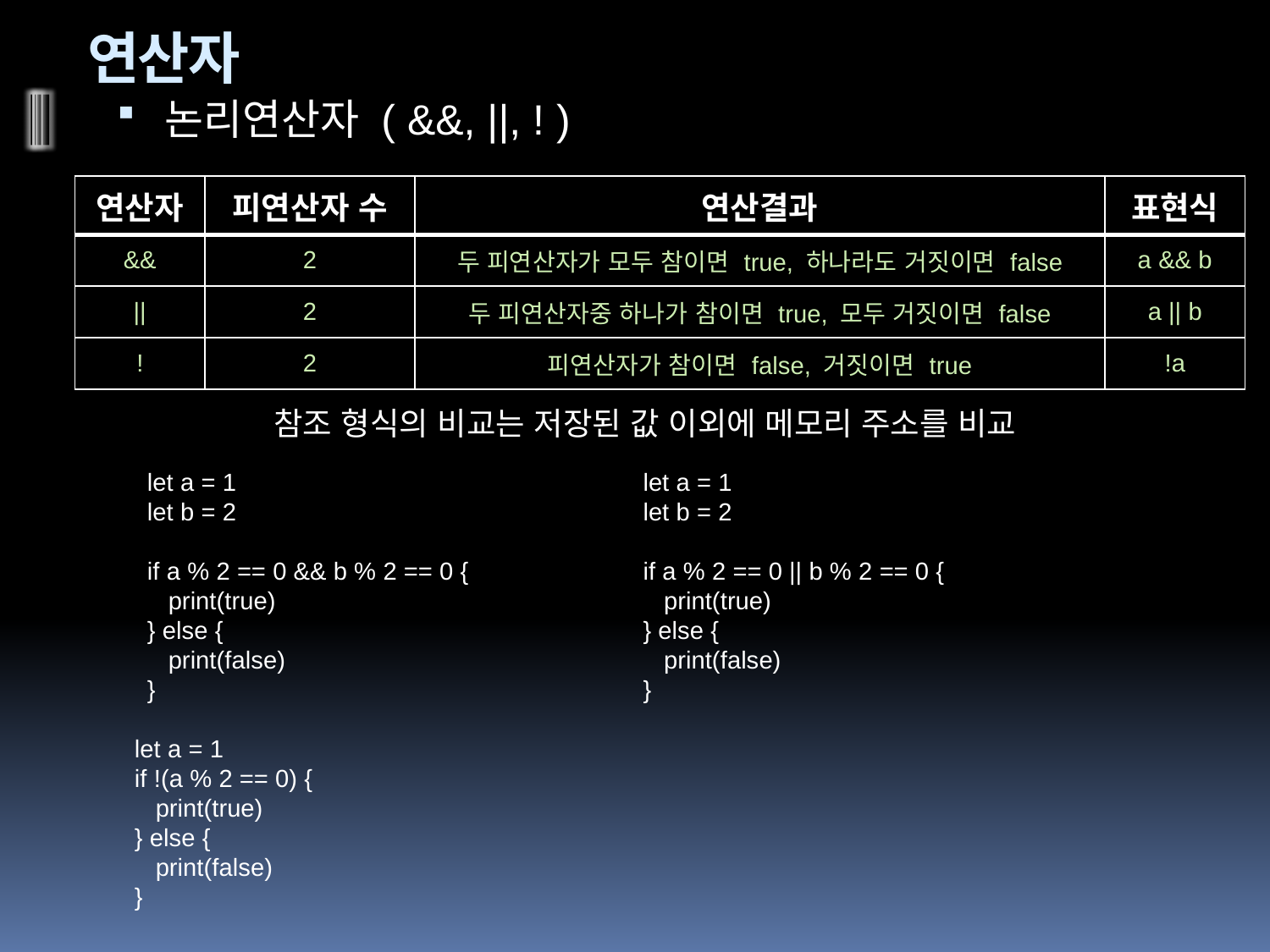

# 연산자
논리연산자 ( &&, ||, ! )
| 연산자 | 피연산자 수 | 연산결과 | 표현식 |
| --- | --- | --- | --- |
| && | 2 | 두 피연산자가 모두 참이면 true, 하나라도 거짓이면 false | a && b |
| || | 2 | 두 피연산자중 하나가 참이면 true, 모두 거짓이면 false | a || b |
| ! | 2 | 피연산자가 참이면 false, 거짓이면 true | !a |
참조 형식의 비교는 저장된 값 이외에 메모리 주소를 비교
let a = 1
let b = 2

if a % 2 == 0 && b % 2 == 0 {
   print(true)
} else {
   print(false)
}
let a = 1
let b = 2

if a % 2 == 0 || b % 2 == 0 {
   print(true)
} else {
   print(false)
}
let a = 1
if !(a % 2 == 0) {
   print(true)
} else {
   print(false)
}